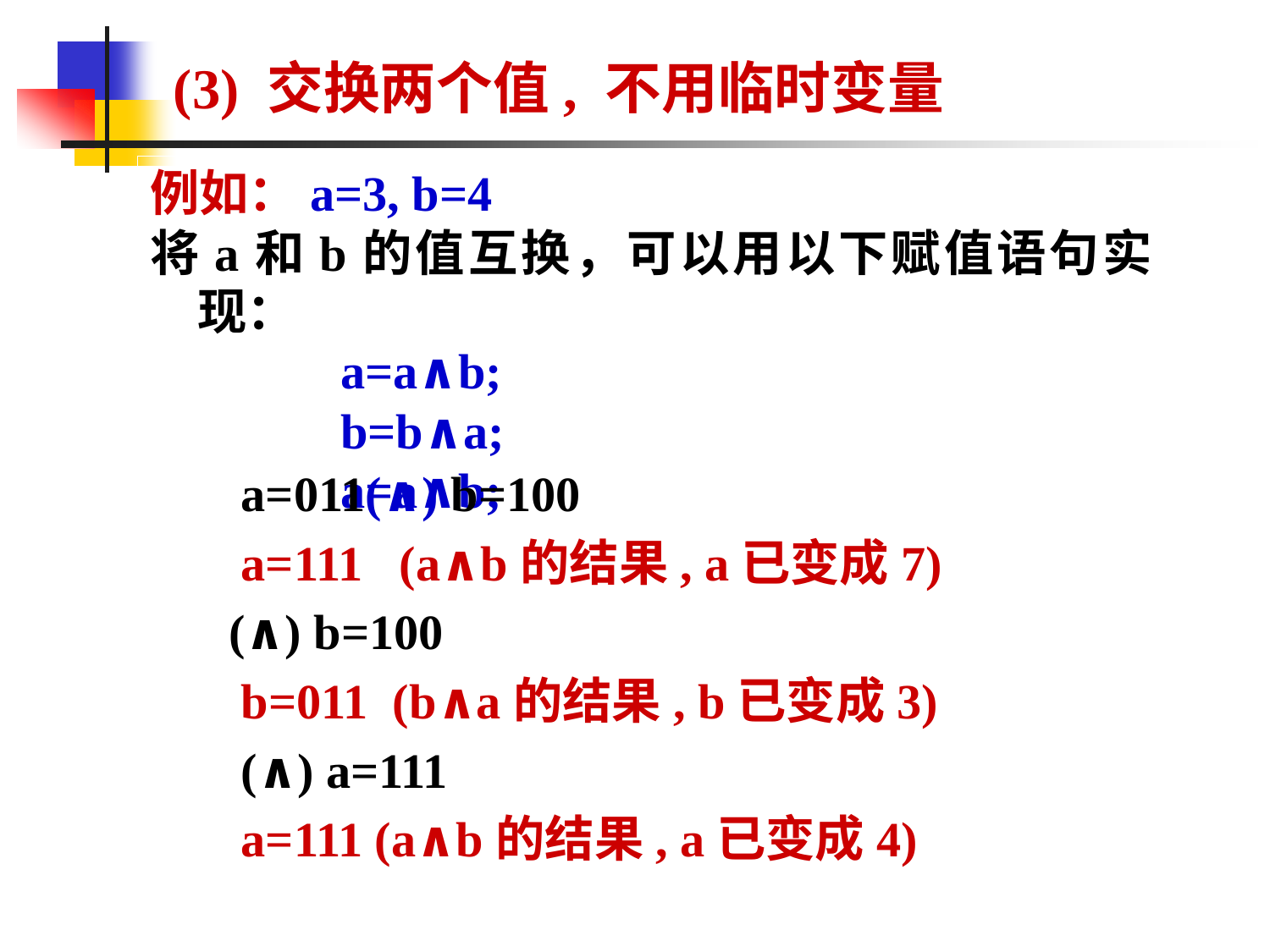

(3) 交换两个值, 不用临时变量
例如：a=3, b=4
将a和b的值互换，可以用以下赋值语句实现：
a=a∧b;
b=b∧a;
a=a∧b;
      a=011(∧) b=100
      a=111   (a∧b的结果, a已变成7)
     (∧) b=100
      b=011  (b∧a的结果, b已变成3)
      (∧) a=111
      a=111 (a∧b的结果, a已变成4)